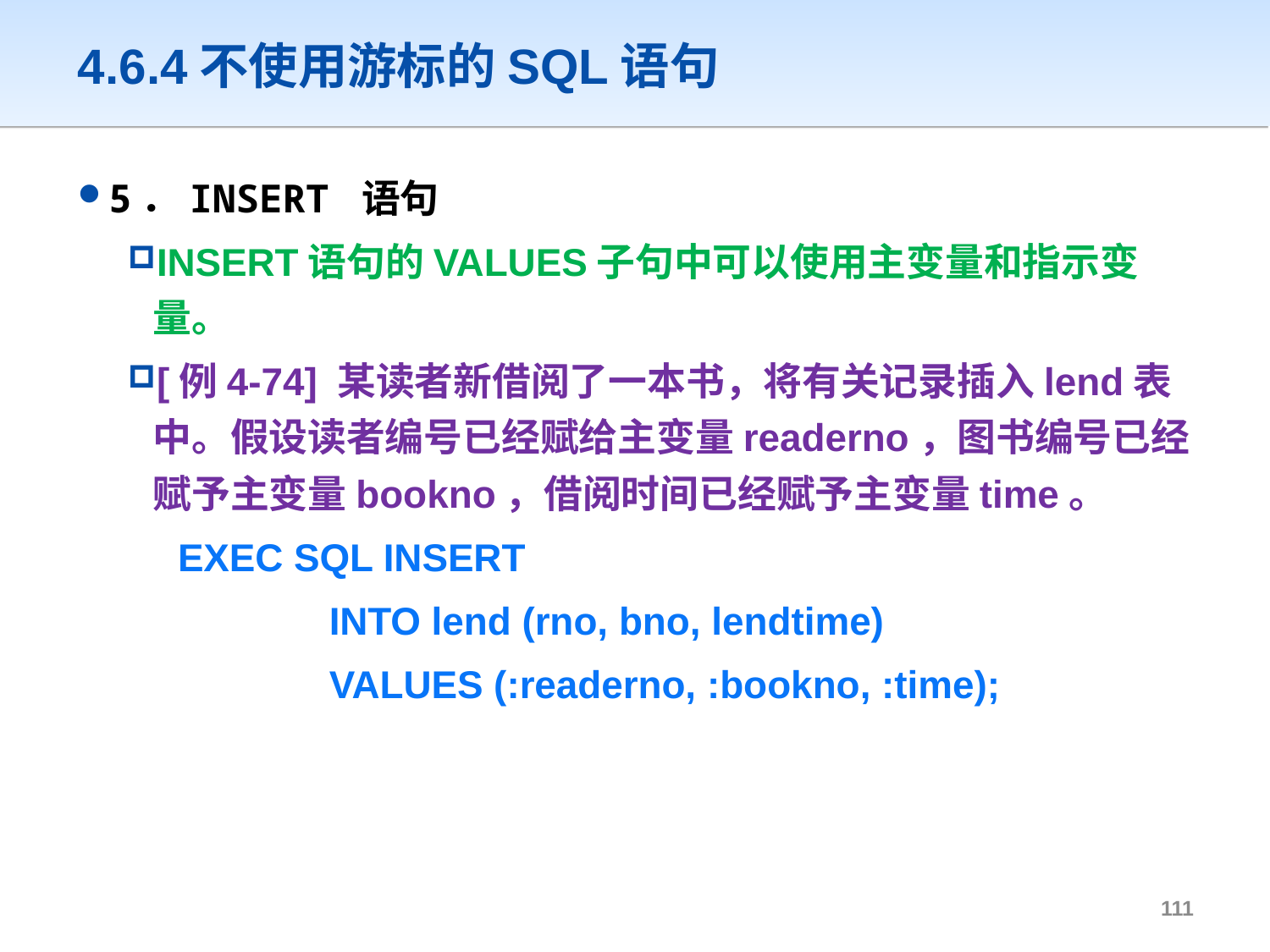

# 4.6.4不使用游标的SQL语句
5．INSERT 语句
INSERT语句的VALUES子句中可以使用主变量和指示变量。
[例4-74] 某读者新借阅了一本书，将有关记录插入lend表中。假设读者编号已经赋给主变量readerno，图书编号已经赋予主变量bookno，借阅时间已经赋予主变量time。
EXEC SQL INSERT
		INTO lend (rno, bno, lendtime)
		VALUES (:readerno, :bookno, :time);

111